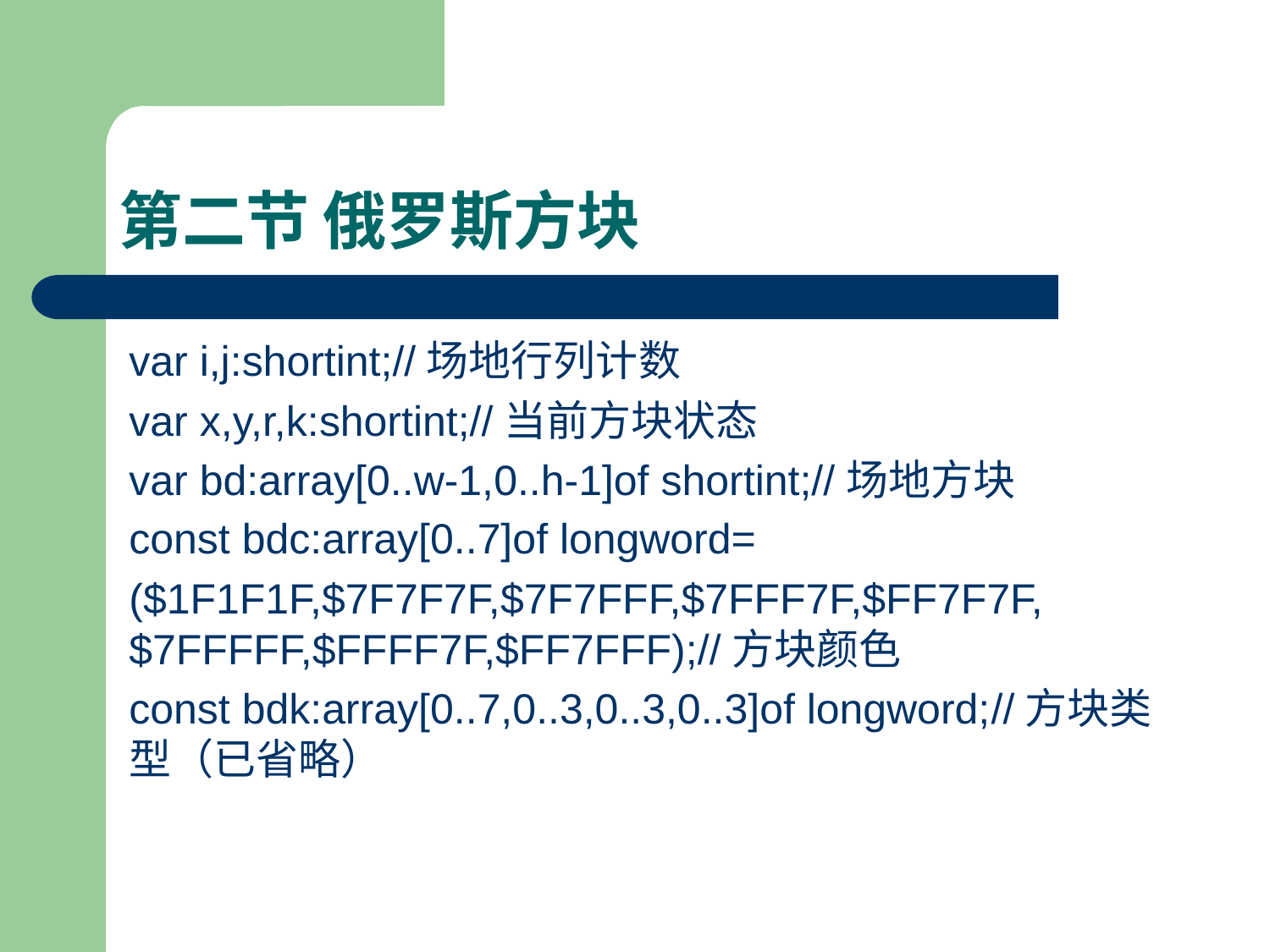

# 第二节 俄罗斯方块
var i,j:shortint;//场地行列计数
var x,y,r,k:shortint;//当前方块状态
var bd:array[0..w-1,0..h-1]of shortint;//场地方块
const bdc:array[0..7]of longword=
($1F1F1F,$7F7F7F,$7F7FFF,$7FFF7F,$FF7F7F,$7FFFFF,$FFFF7F,$FF7FFF);//方块颜色
const bdk:array[0..7,0..3,0..3,0..3]of longword;//方块类型（已省略）